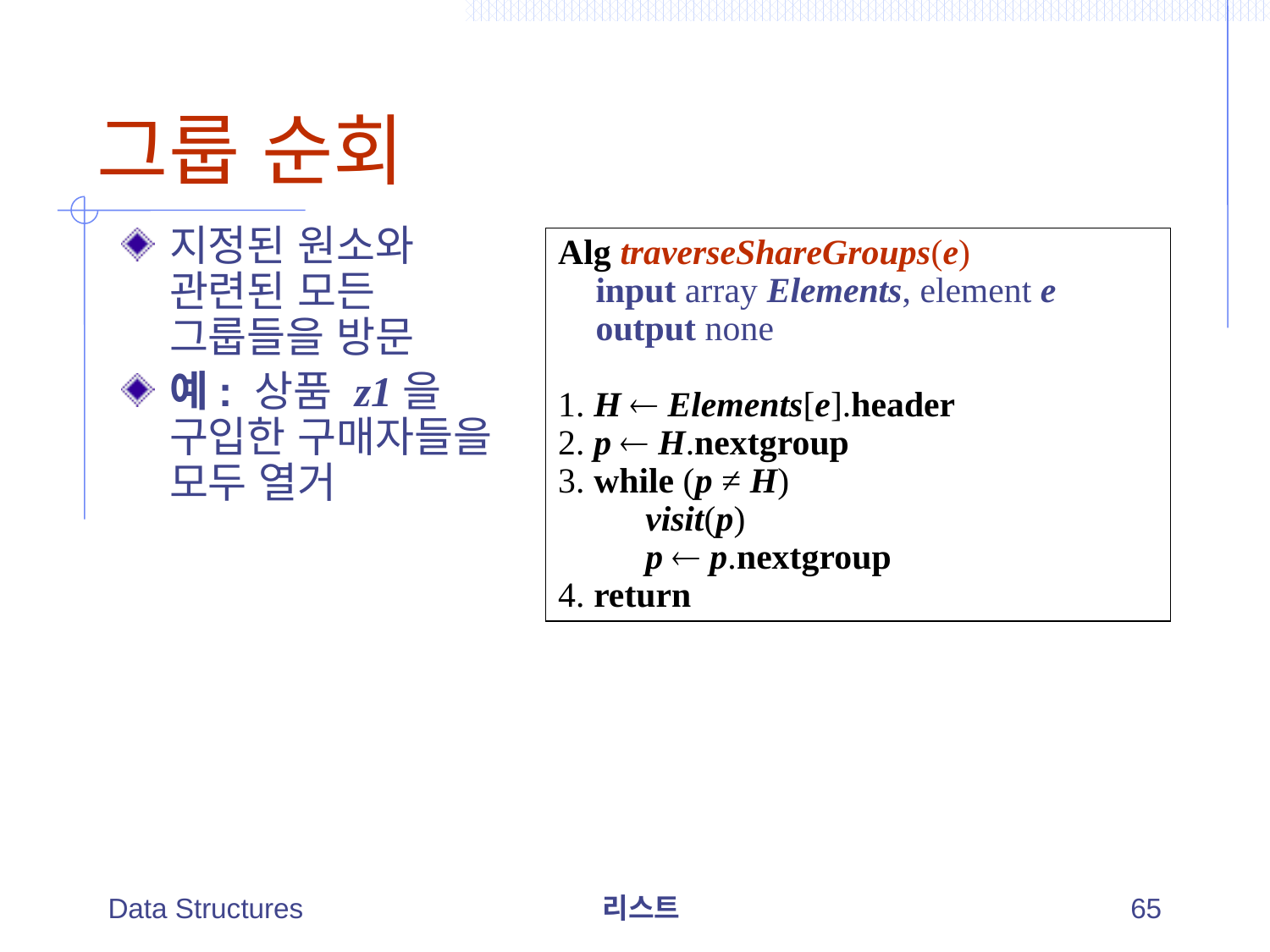

# 그룹 순회
지정된 원소와 관련된 모든 그룹들을 방문
예: 상품 z1을 구입한 구매자들을 모두 열거
Alg traverseShareGroups(e)
	input array Elements, element e
	output none

1. H ← Elements[e].header
2. p ← H.nextgroup
3. while (p ≠ H)
		visit(p)
		p ← p.nextgroup
4. return
Data Structures
리스트
65